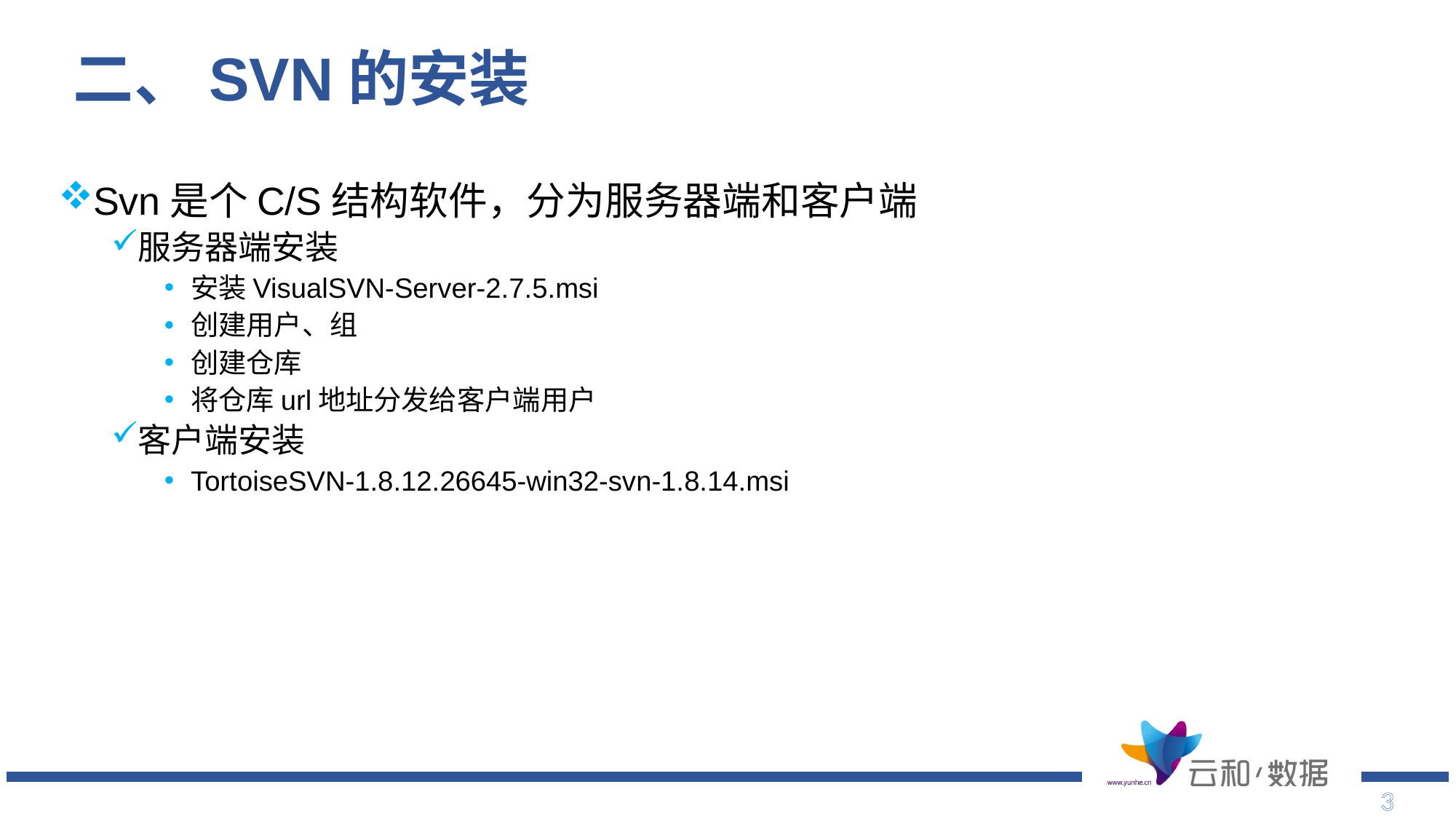

# 二、SVN的安装
Svn是个C/S结构软件，分为服务器端和客户端
服务器端安装
安装VisualSVN-Server-2.7.5.msi
创建用户、组
创建仓库
将仓库url地址分发给客户端用户
客户端安装
TortoiseSVN-1.8.12.26645-win32-svn-1.8.14.msi